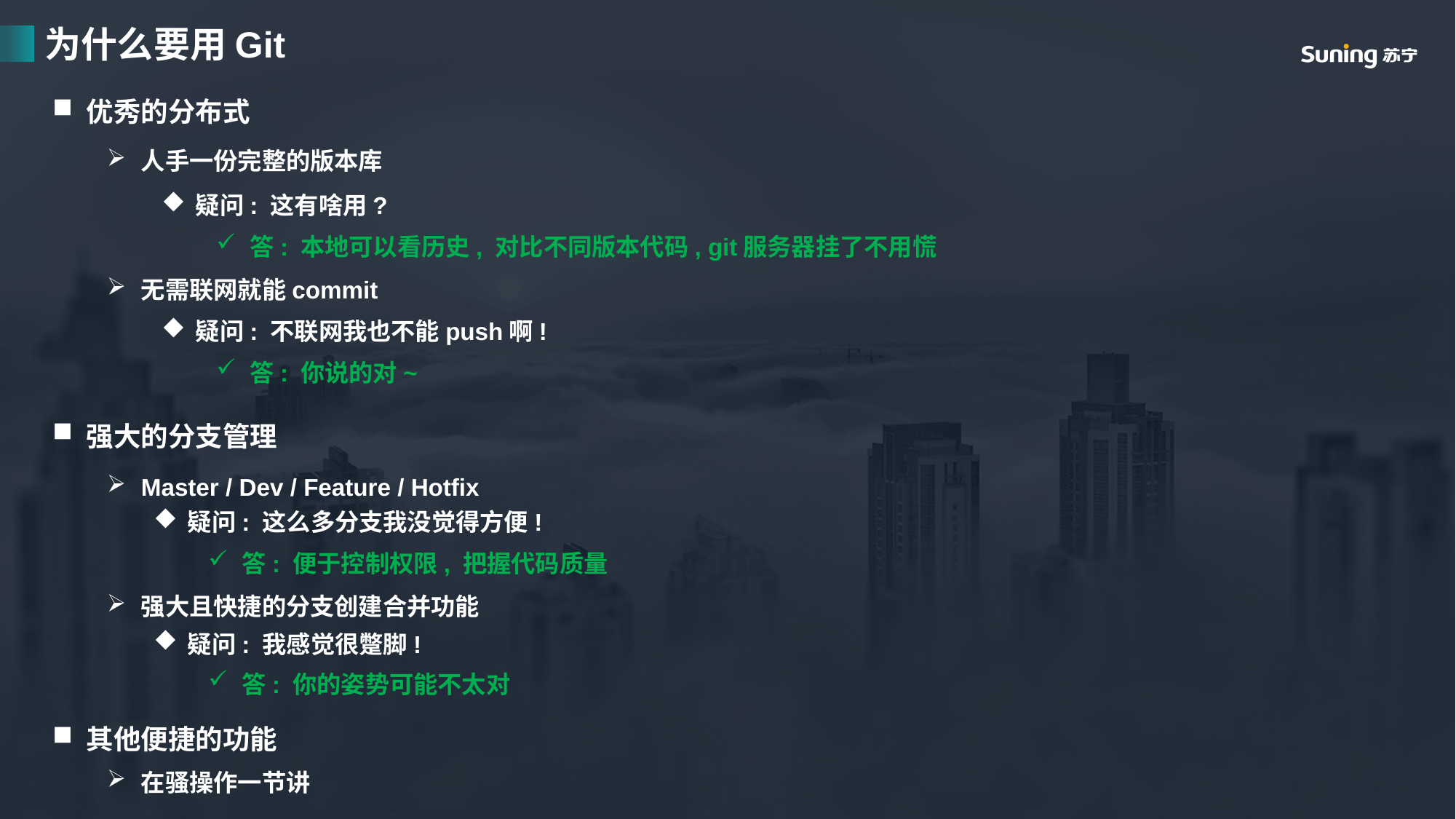

为什么要用Git

优秀的分布式
人手一份完整的版本库
疑问: 这有啥用?
答: 本地可以看历史, 对比不同版本代码, git服务器挂了不用慌
无需联网就能commit
疑问: 不联网我也不能push啊!
答: 你说的对~
强大的分支管理
Master / Dev / Feature / Hotfix
疑问: 这么多分支我没觉得方便!
答: 便于控制权限, 把握代码质量
强大且快捷的分支创建合并功能
疑问: 我感觉很蹩脚!
答: 你的姿势可能不太对
其他便捷的功能
在骚操作一节讲